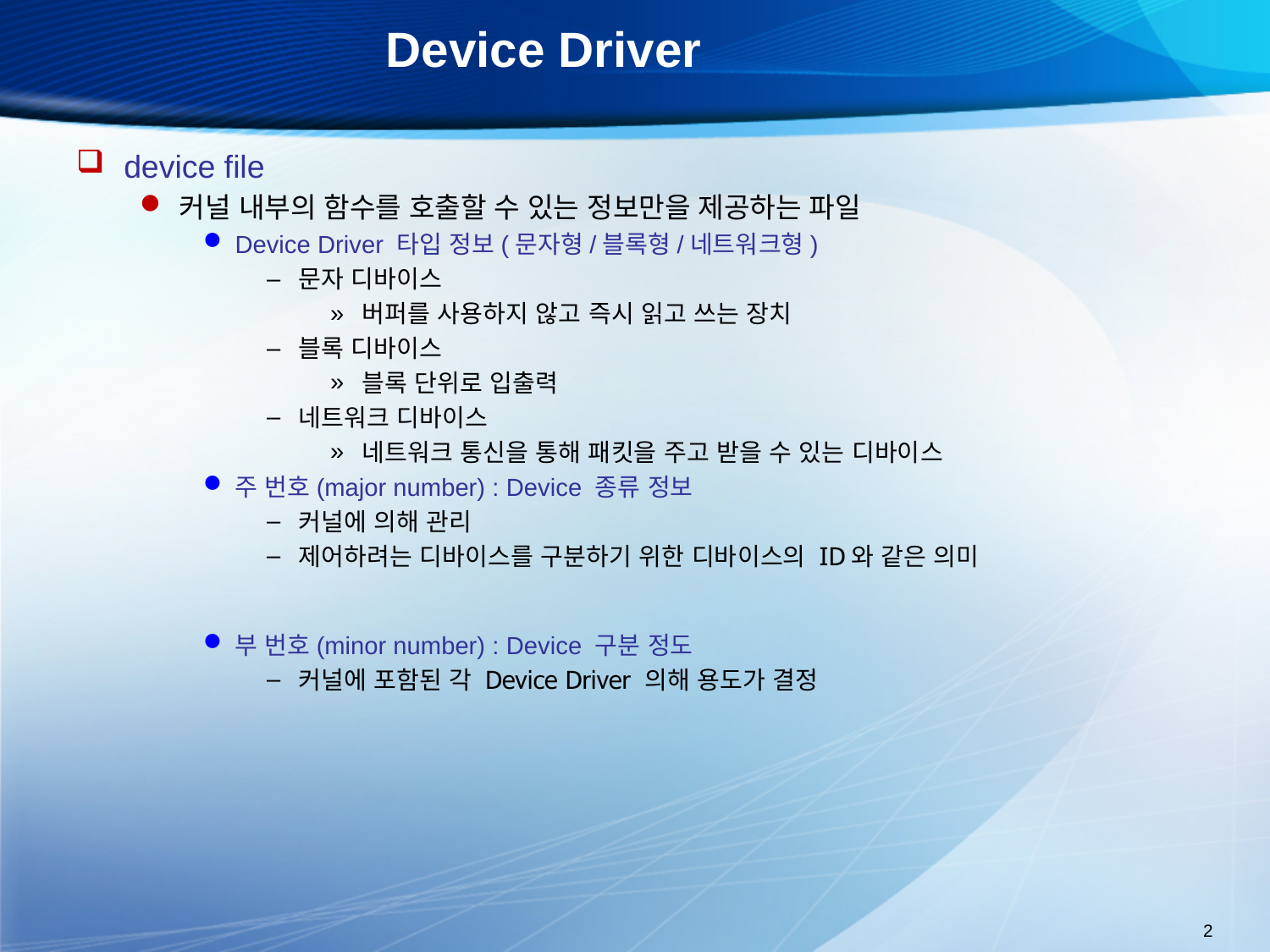

# Device Driver
device file
커널 내부의 함수를 호출할 수 있는 정보만을 제공하는 파일
Device Driver 타입 정보(문자형/블록형/네트워크형)
문자 디바이스
버퍼를 사용하지 않고 즉시 읽고 쓰는 장치
블록 디바이스
블록 단위로 입출력
네트워크 디바이스
네트워크 통신을 통해 패킷을 주고 받을 수 있는 디바이스
주 번호(major number) : Device 종류 정보
커널에 의해 관리
제어하려는 디바이스를 구분하기 위한 디바이스의 ID와 같은 의미

부 번호(minor number) : Device 구분 정도
커널에 포함된 각 Device Driver 의해 용도가 결정